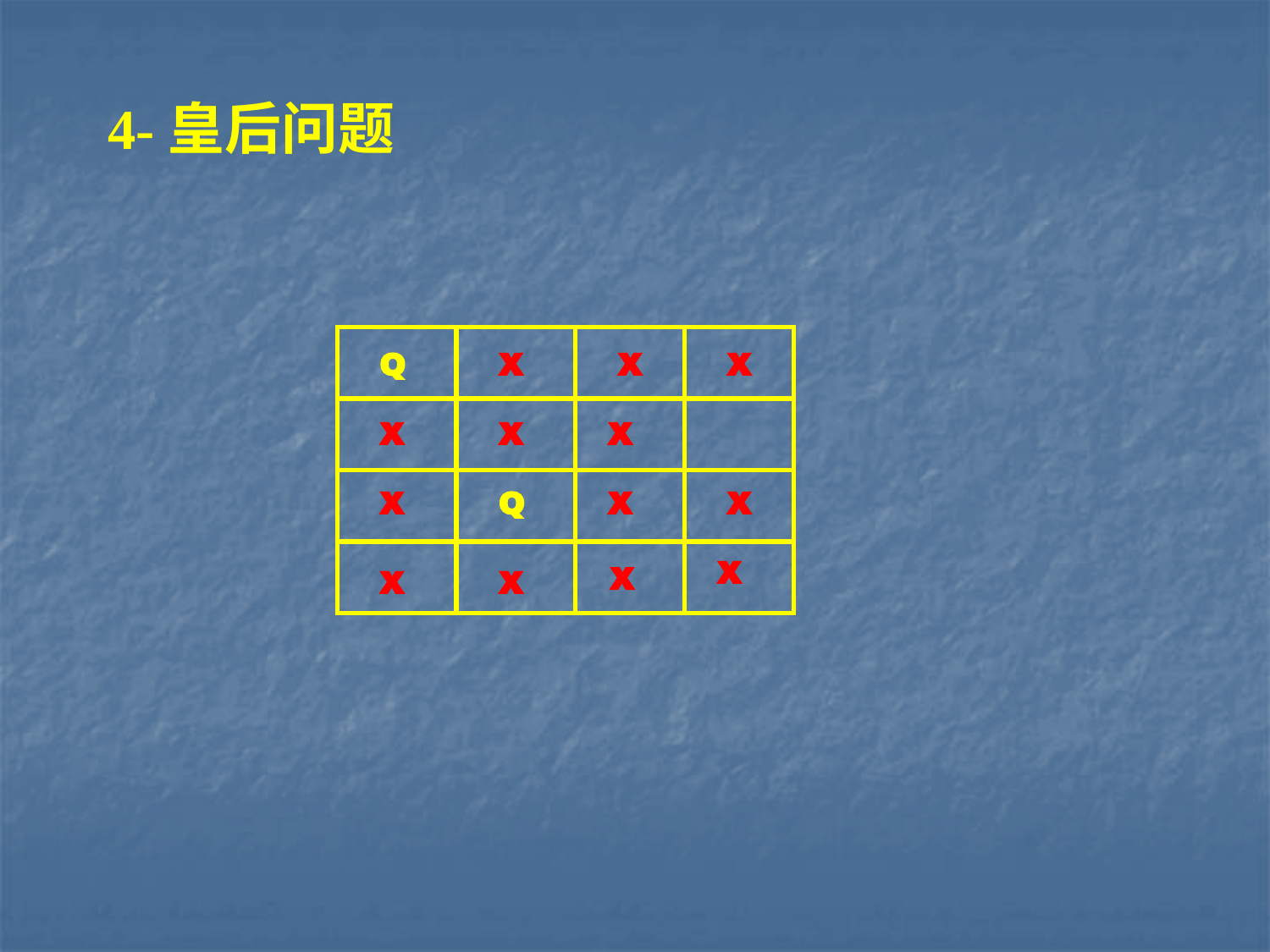

4-皇后问题
|  |  |  |  |
| --- | --- | --- | --- |
|  |  |  |  |
|  |  |  |  |
|  |  |  |  |
Q
X
X
X
X
X
X
X
X
X
X
X
X
X

Q